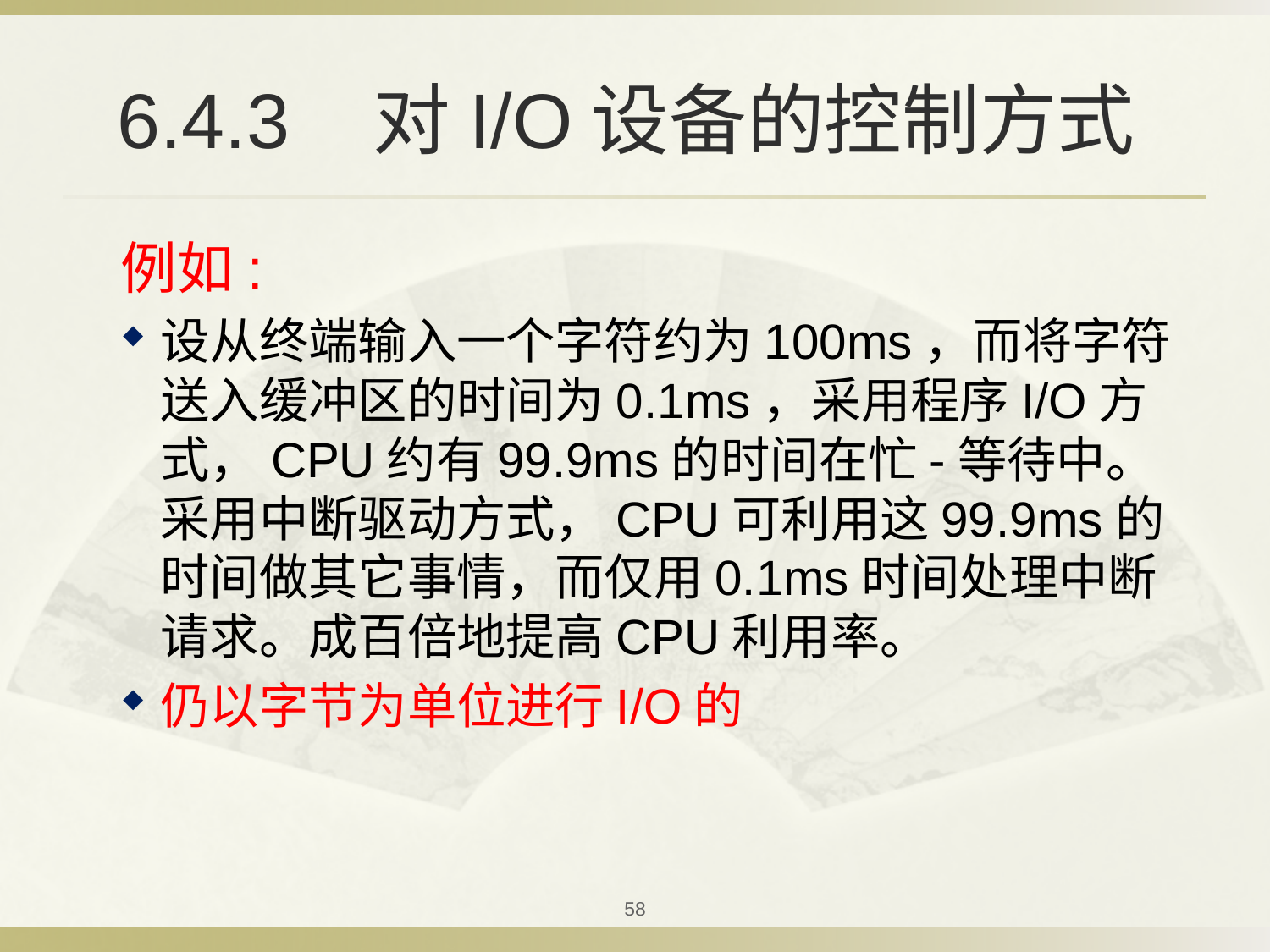

# 6.4.3   对I/O设备的控制方式
例如:
设从终端输入一个字符约为100ms，而将字符送入缓冲区的时间为0.1ms，采用程序I/O方式，CPU约有99.9ms的时间在忙-等待中。采用中断驱动方式，CPU可利用这99.9ms的时间做其它事情，而仅用0.1ms时间处理中断请求。成百倍地提高CPU利用率。
仍以字节为单位进行I/O的
58